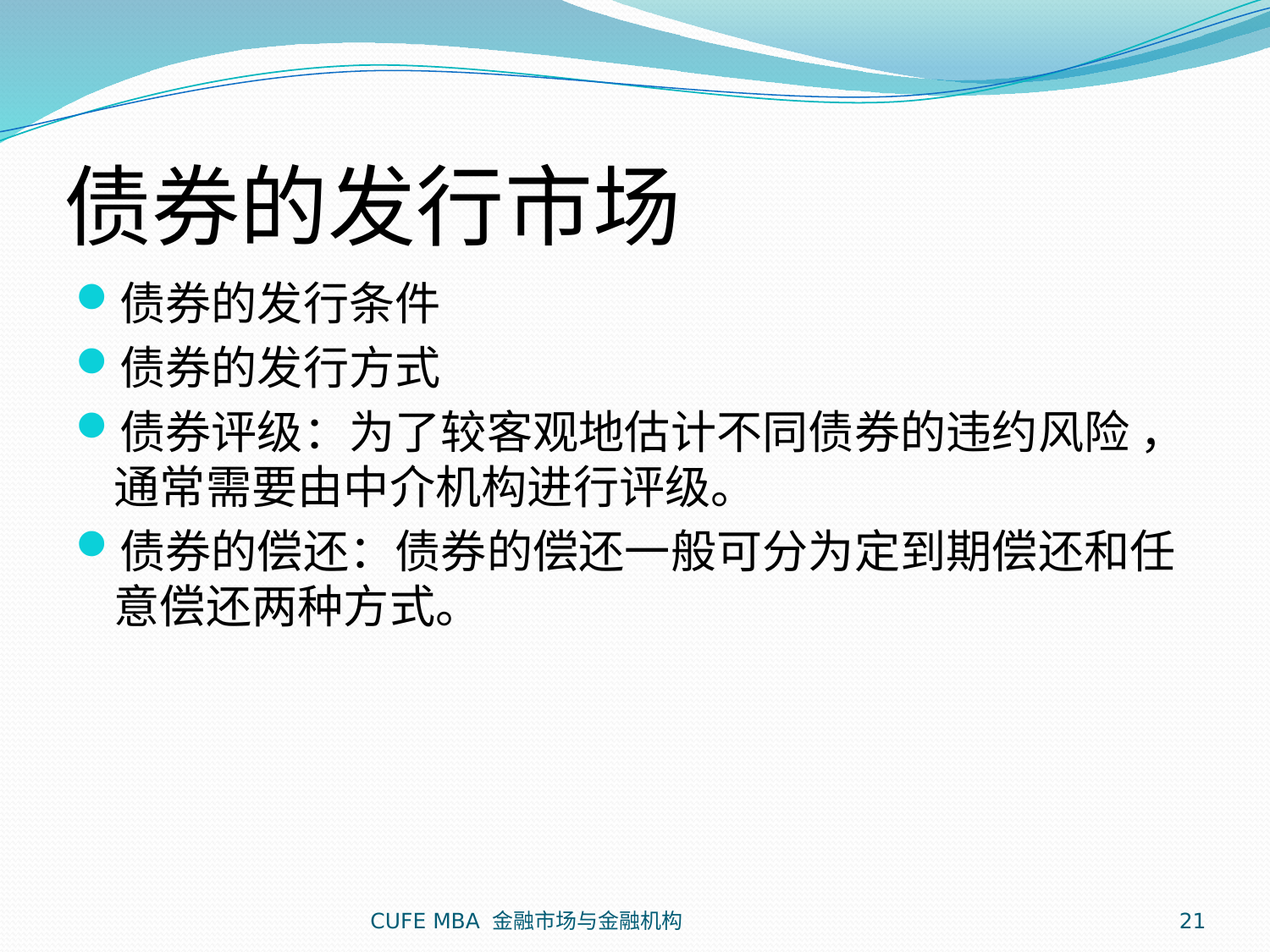

# 债券的发行市场
债券的发行条件
债券的发行方式
债券评级：为了较客观地估计不同债券的违约风险 ，通常需要由中介机构进行评级。
债券的偿还：债券的偿还一般可分为定到期偿还和任意偿还两种方式。
CUFE MBA 金融市场与金融机构
21